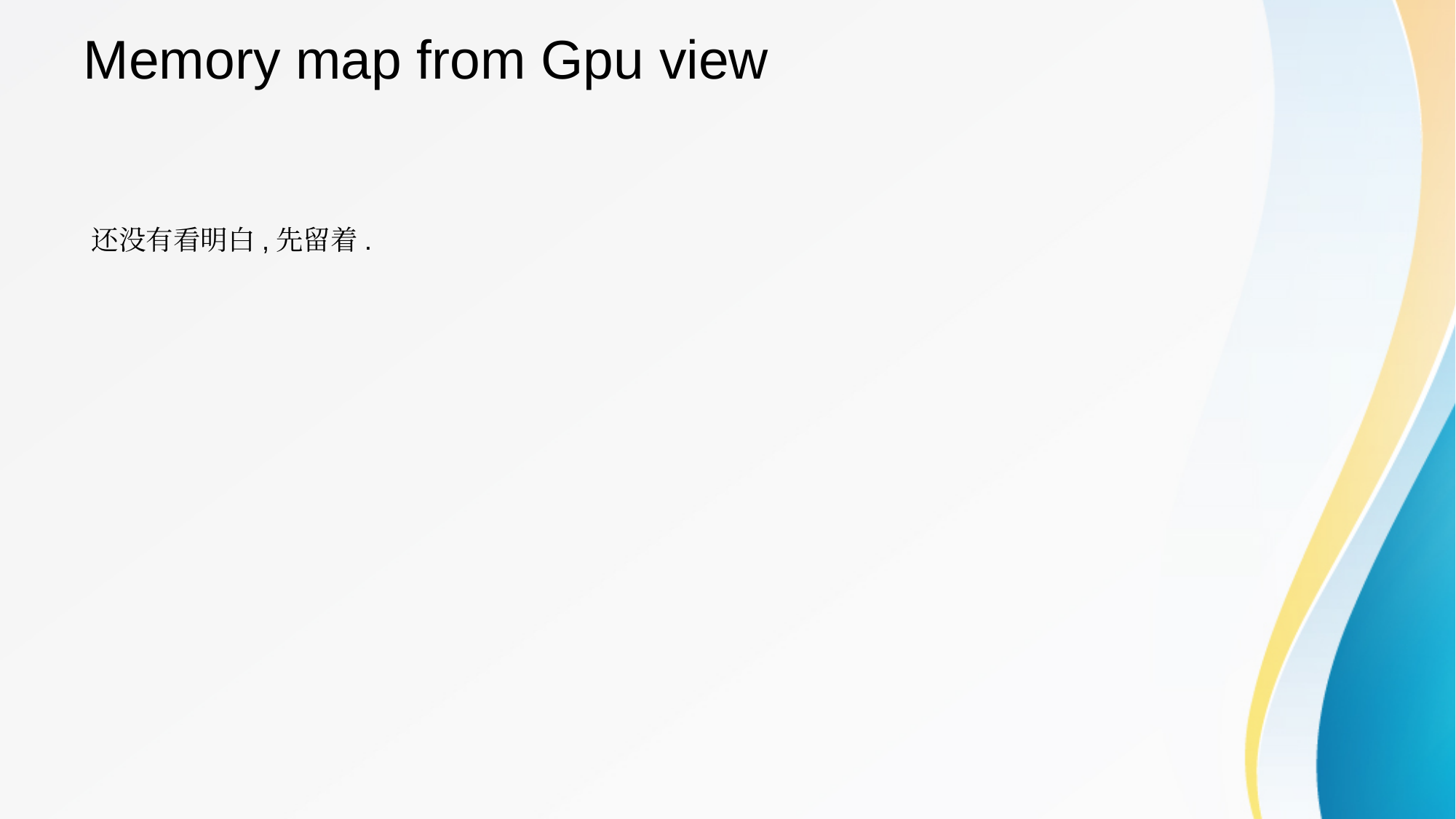

# Memory map from Gpu view
还没有看明白,先留着.